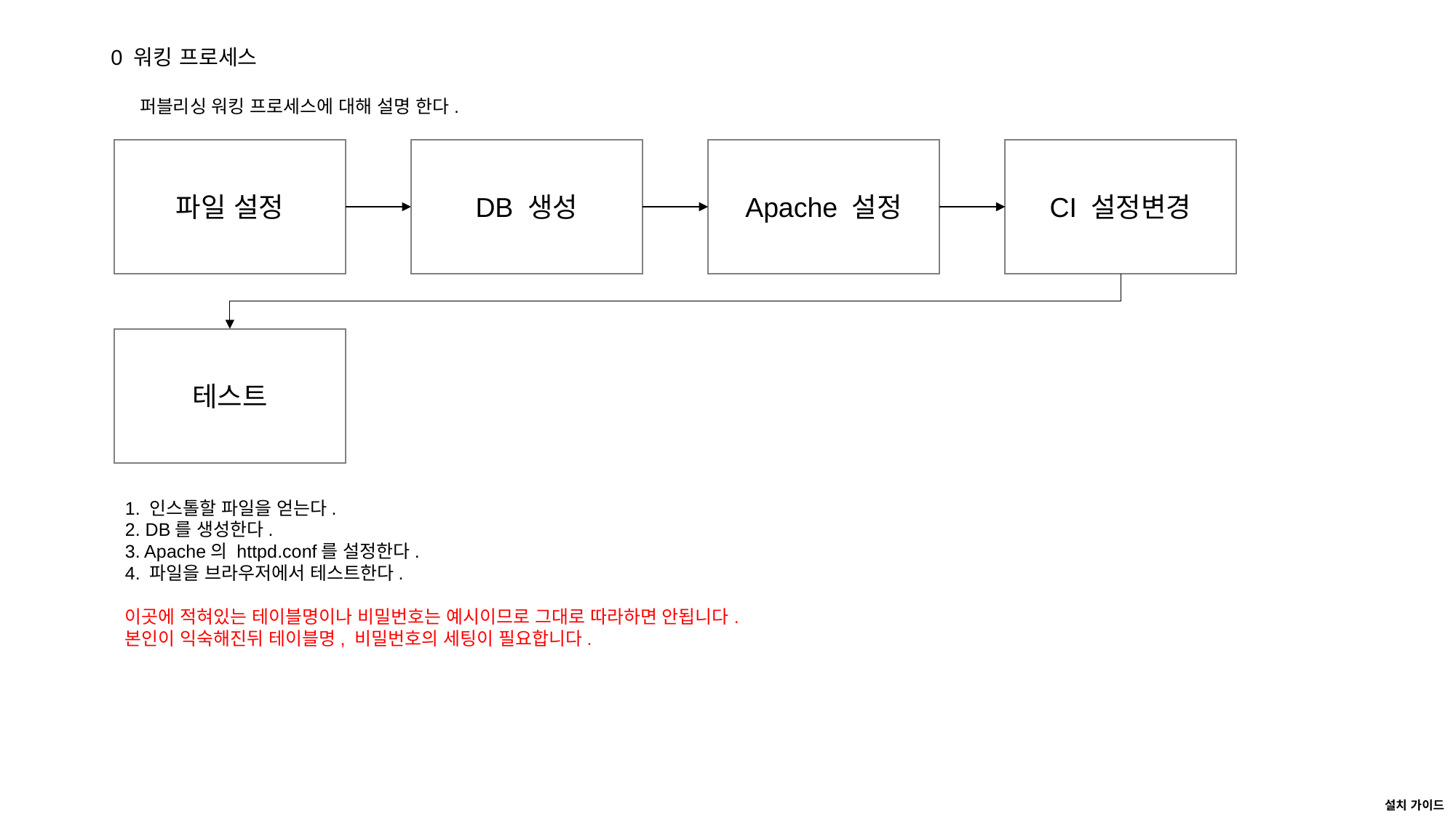

# 0 워킹 프로세스
퍼블리싱 워킹 프로세스에 대해 설명 한다.
DB 생성
Apache 설정
CI 설정변경
파일 설정
테스트
1. 인스톨할 파일을 얻는다.
2. DB를 생성한다.
3. Apache의 httpd.conf를 설정한다.
4. 파일을 브라우저에서 테스트한다.

이곳에 적혀있는 테이블명이나 비밀번호는 예시이므로 그대로 따라하면 안됩니다.
본인이 익숙해진뒤 테이블명, 비밀번호의 세팅이 필요합니다.